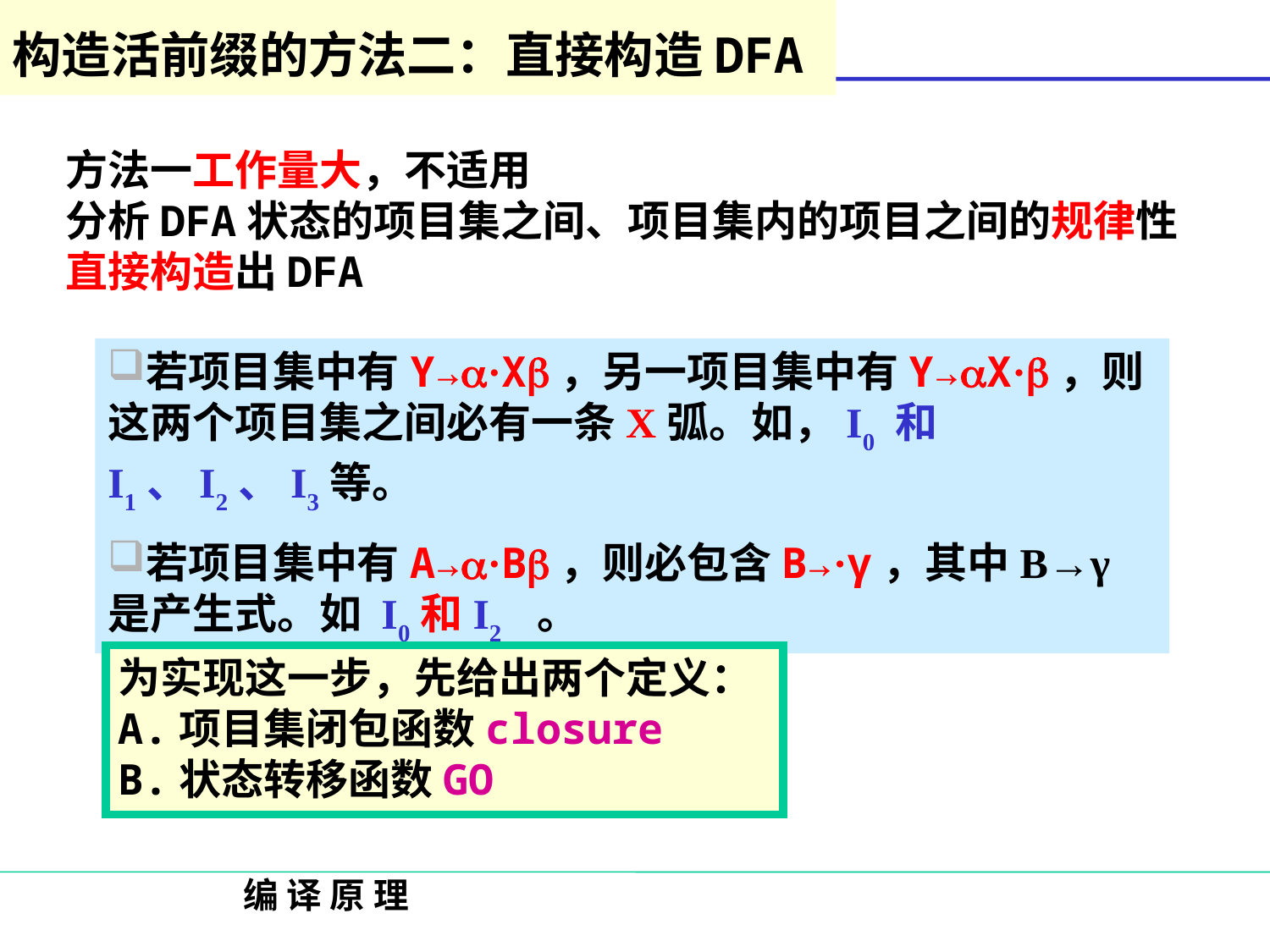

构造活前缀的方法二：直接构造DFA
方法一工作量大，不适用
分析DFA状态的项目集之间、项目集内的项目之间的规律性
直接构造出DFA
若项目集中有Y→α·Xβ，另一项目集中有Y→αX·β，则这两个项目集之间必有一条X弧。如，I0 和I1、I2、I3等。
若项目集中有A→α·Bβ，则必包含B→·γ，其中B→γ是产生式。如 I0和I2 。
为实现这一步，先给出两个定义：
A.项目集闭包函数closure
B.状态转移函数GO